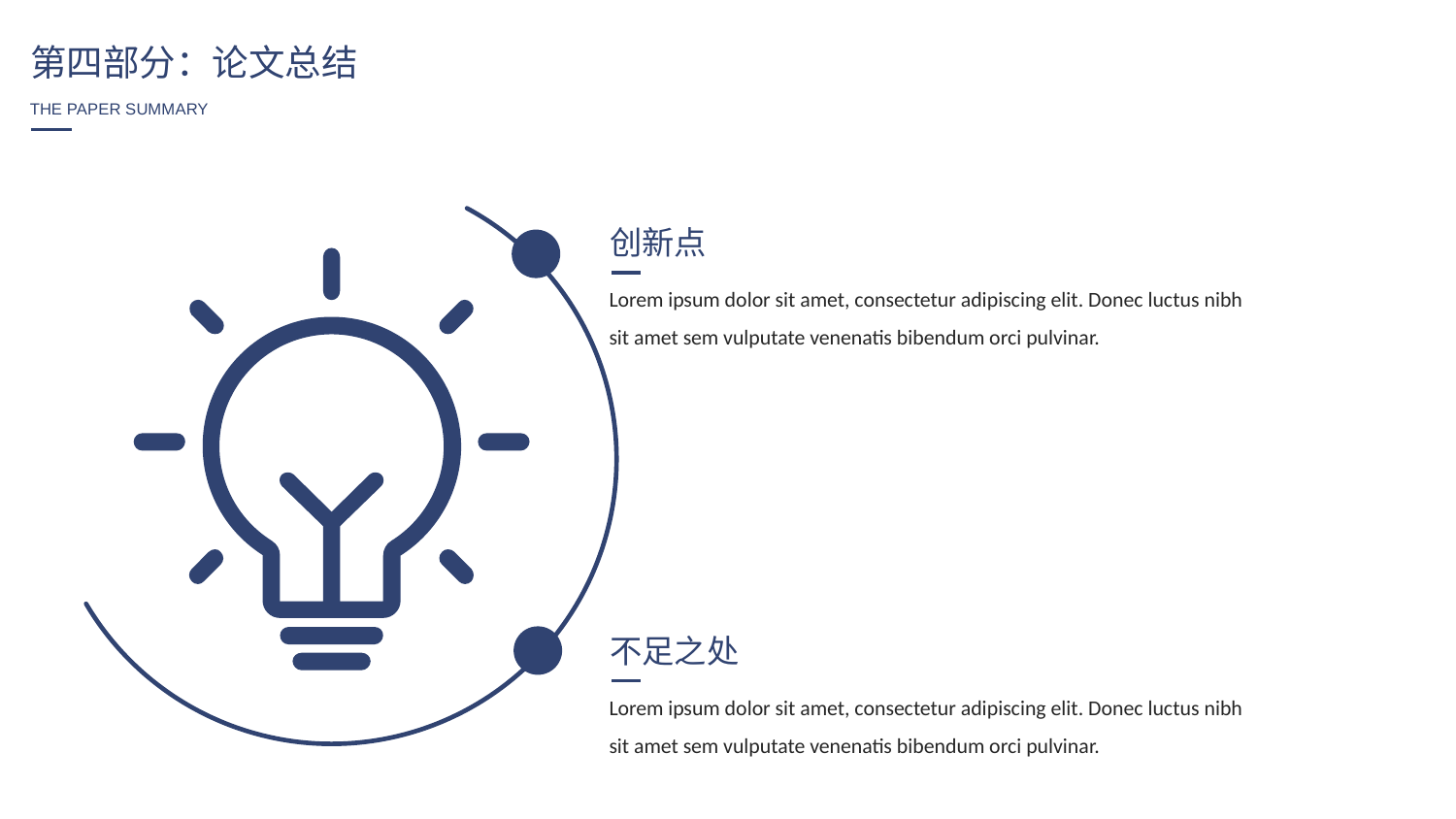

第四部分：论文总结
THE PAPER SUMMARY

创新点

Lorem ipsum dolor sit amet, consectetur adipiscing elit. Donec luctus nibh sit amet sem vulputate venenatis bibendum orci pulvinar.
不足之处

Lorem ipsum dolor sit amet, consectetur adipiscing elit. Donec luctus nibh sit amet sem vulputate venenatis bibendum orci pulvinar.